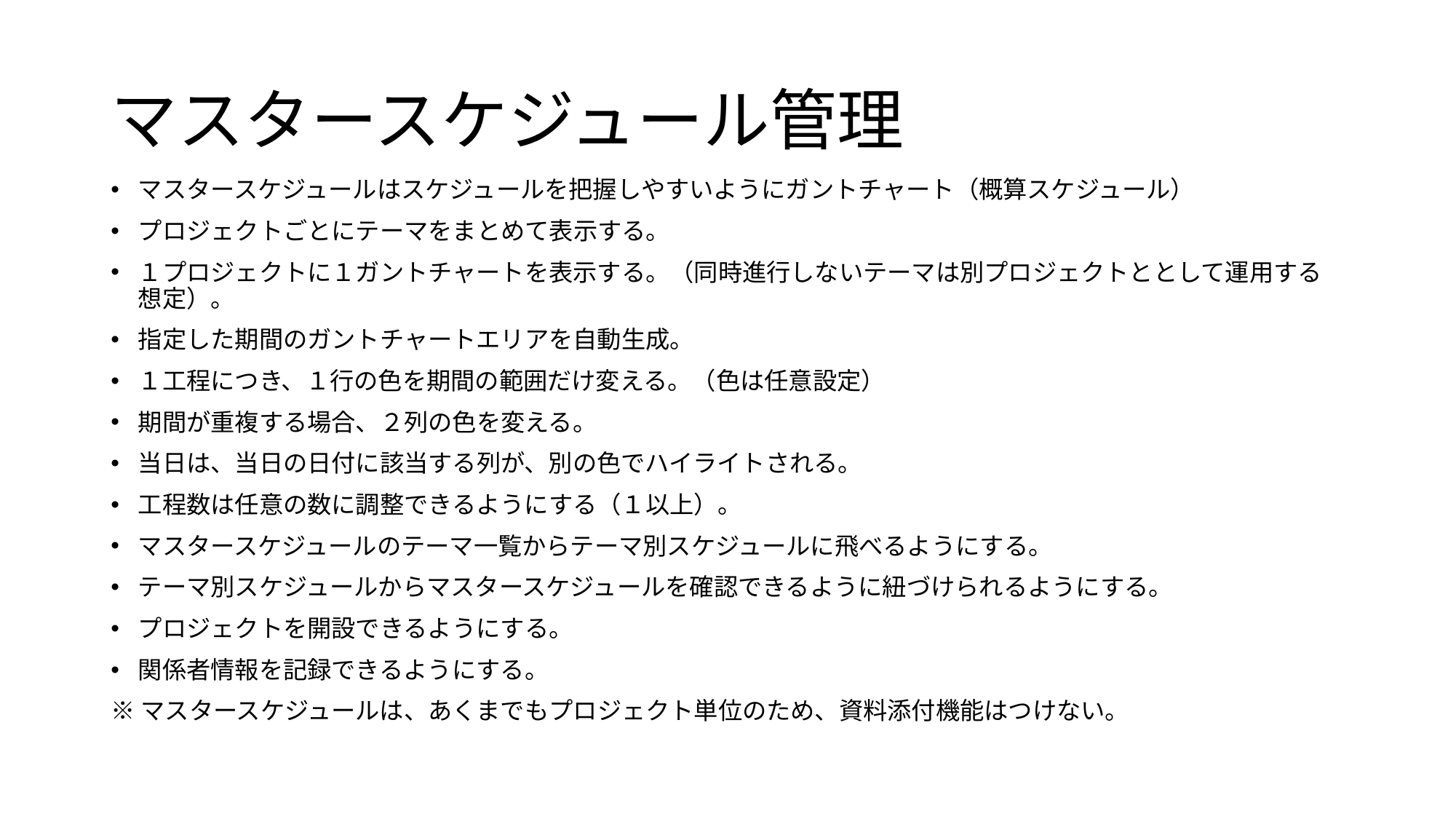

# マスタースケジュール管理
マスタースケジュールはスケジュールを把握しやすいようにガントチャート（概算スケジュール）
プロジェクトごとにテーマをまとめて表示する。
１プロジェクトに１ガントチャートを表示する。（同時進行しないテーマは別プロジェクトととして運用する想定）。
指定した期間のガントチャートエリアを自動生成。
１工程につき、１行の色を期間の範囲だけ変える。（色は任意設定）
期間が重複する場合、２列の色を変える。
当日は、当日の日付に該当する列が、別の色でハイライトされる。
工程数は任意の数に調整できるようにする（１以上）。
マスタースケジュールのテーマ一覧からテーマ別スケジュールに飛べるようにする。
テーマ別スケジュールからマスタースケジュールを確認できるように紐づけられるようにする。
プロジェクトを開設できるようにする。
関係者情報を記録できるようにする。
※マスタースケジュールは、あくまでもプロジェクト単位のため、資料添付機能はつけない。